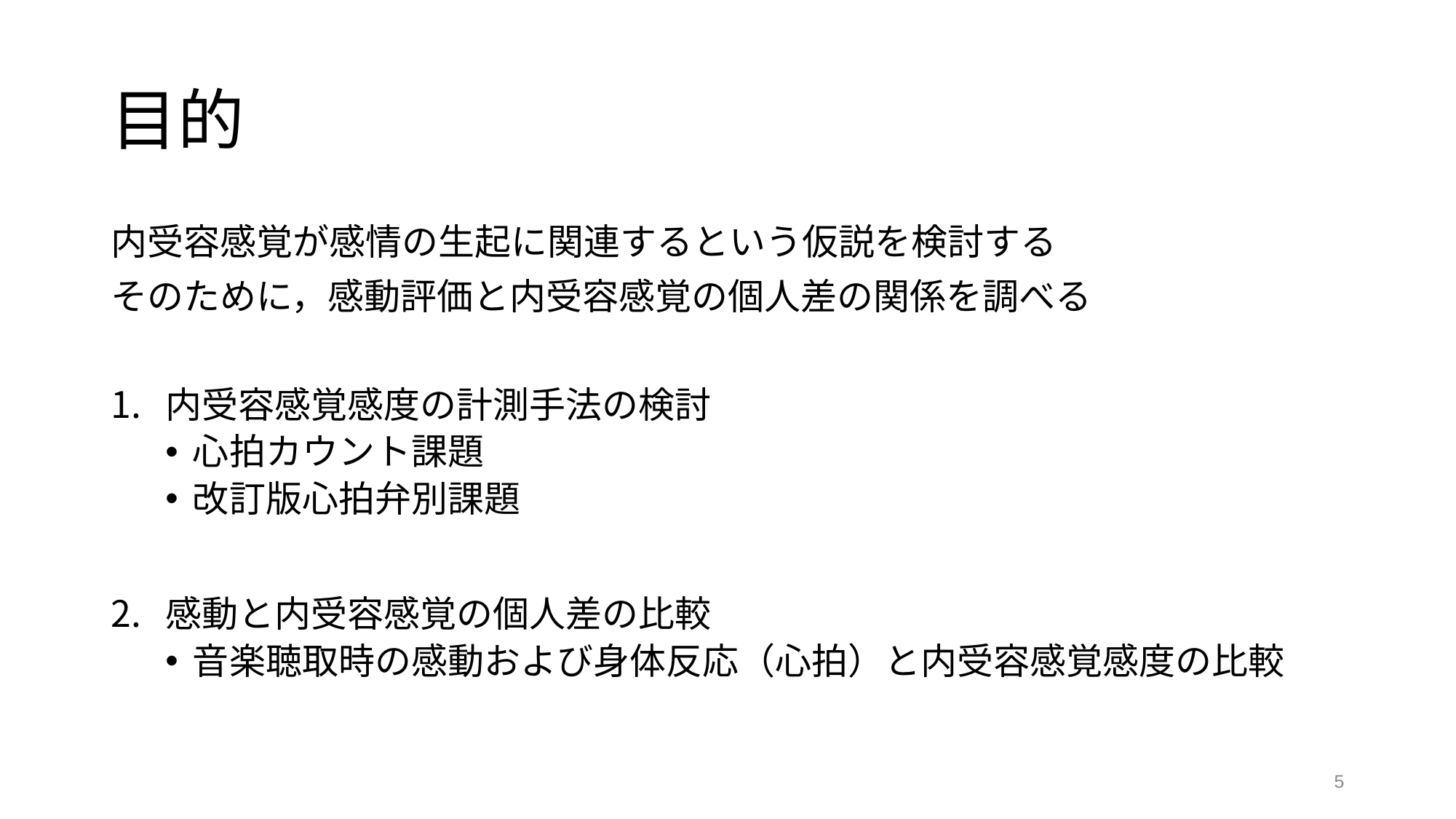

# 目的
内受容感覚が感情の生起に関連するという仮説を検討する
そのために，感動評価と内受容感覚の個人差の関係を調べる

内受容感覚感度の計測手法の検討
心拍カウント課題
改訂版心拍弁別課題

感動と内受容感覚の個人差の比較
音楽聴取時の感動および身体反応（心拍）と内受容感覚感度の比較

5